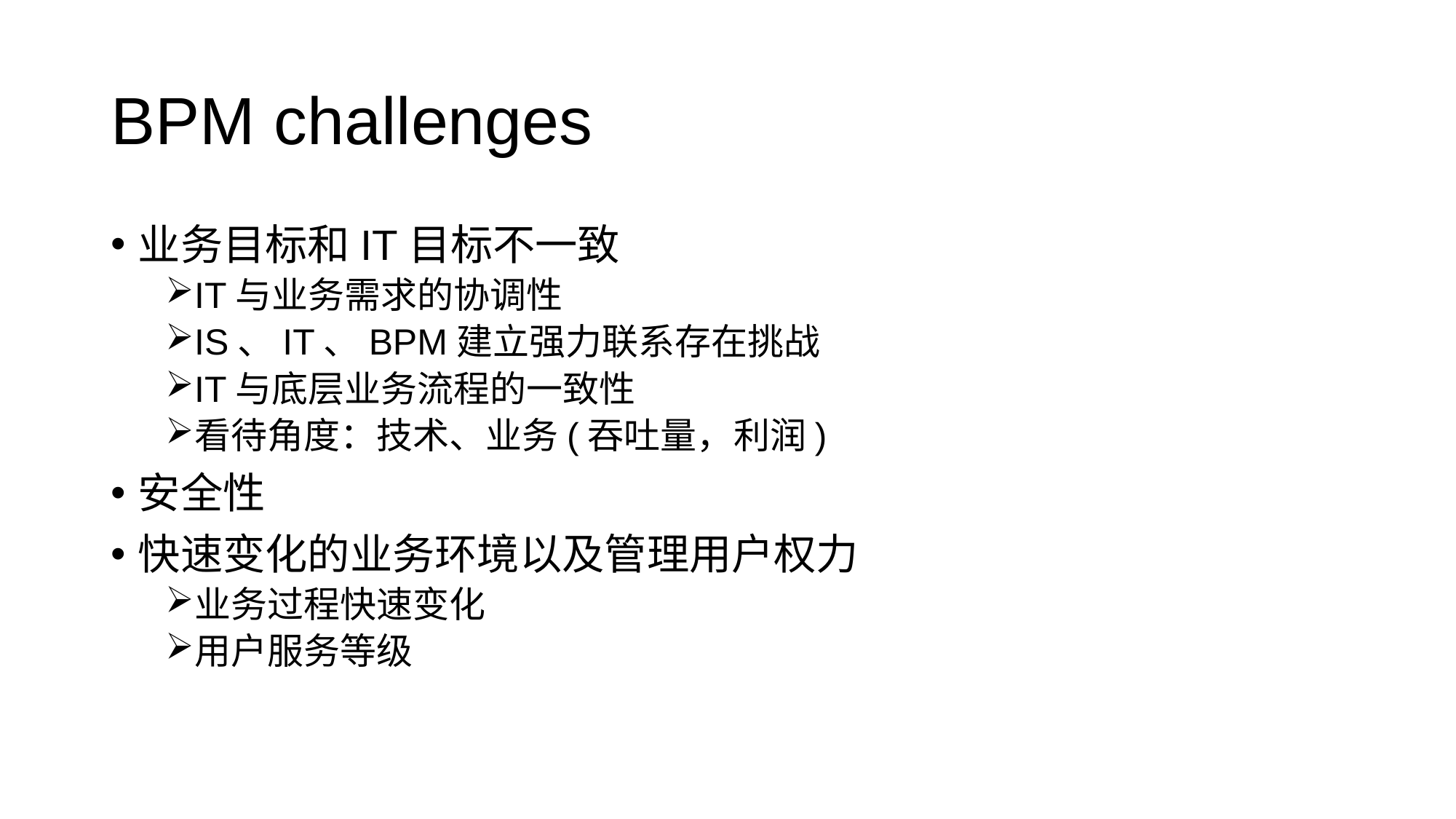

# BPM challenges
业务目标和IT目标不一致
IT与业务需求的协调性
IS、IT、BPM建立强力联系存在挑战
IT与底层业务流程的一致性
看待角度：技术、业务(吞吐量，利润)
安全性
快速变化的业务环境以及管理用户权力
业务过程快速变化
用户服务等级